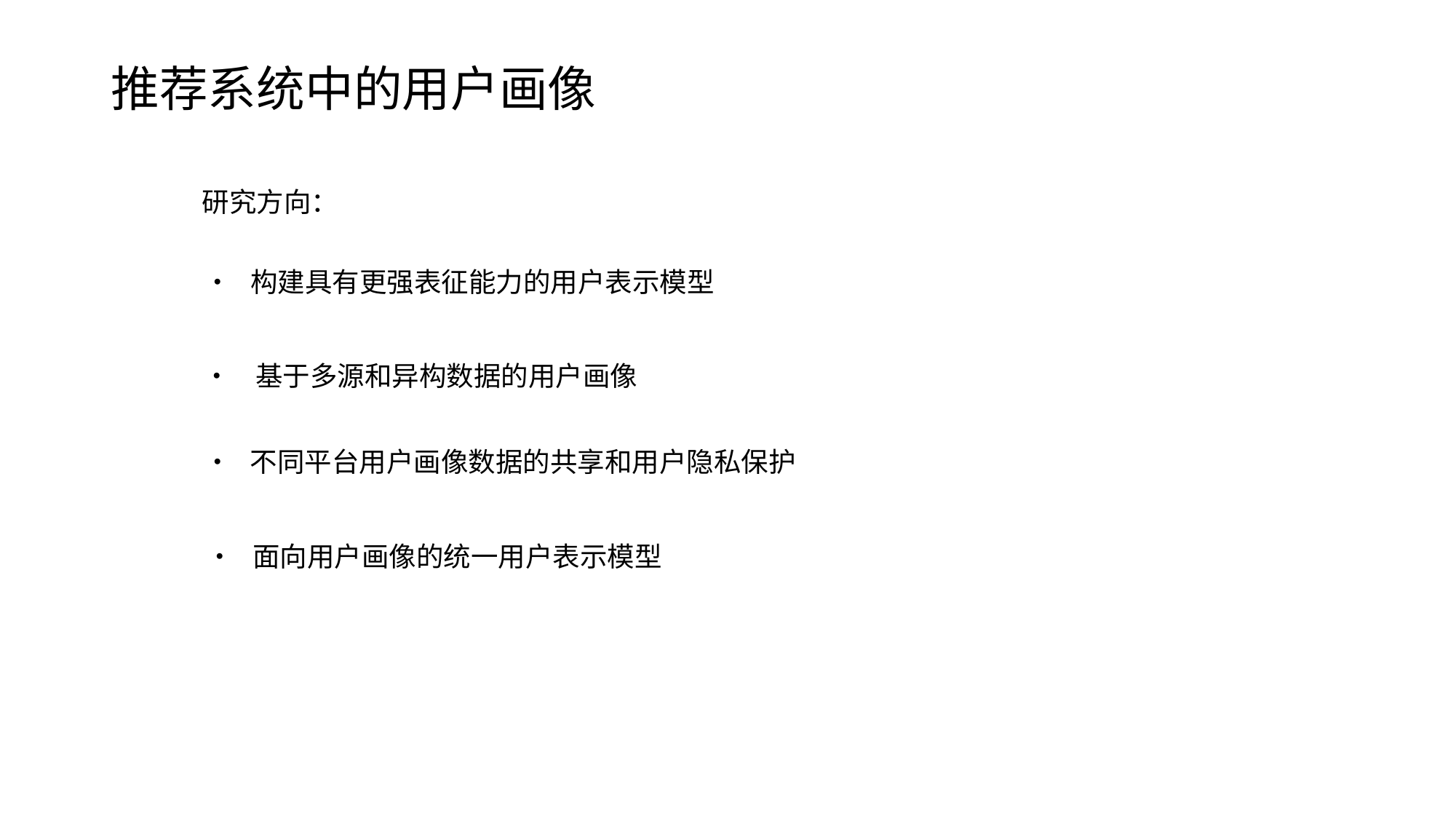

# 推荐系统中的用户画像
研究方向：
•  构建具有更强表征能力的用户表示模型
•   基于多源和异构数据的用户画像
•  不同平台用户画像数据的共享和用户隐私保护
•  面向用户画像的统一用户表示模型